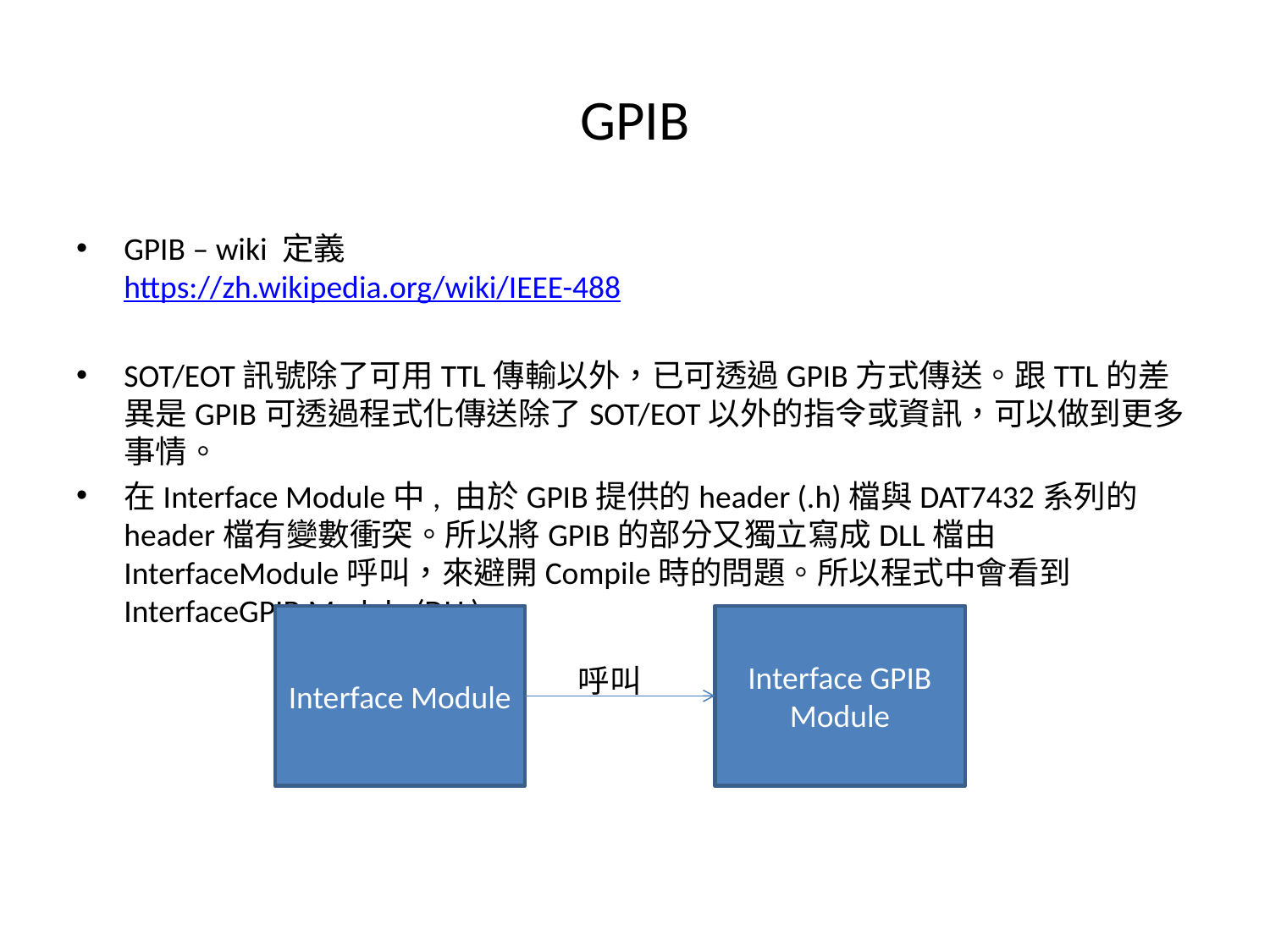

# GPIB
GPIB – wiki 定義
https://zh.wikipedia.org/wiki/IEEE-488

SOT/EOT訊號除了可用TTL傳輸以外，已可透過GPIB方式傳送。跟TTL的差異是GPIB可透過程式化傳送除了SOT/EOT以外的指令或資訊，可以做到更多事情。
在Interface Module中, 由於GPIB提供的header (.h)檔與DAT7432系列的header檔有變數衝突。所以將GPIB的部分又獨立寫成DLL檔由InterfaceModule呼叫，來避開Compile時的問題。所以程式中會看到InterfaceGPIB Module (DLL)

Interface Module
Interface GPIB Module
呼叫